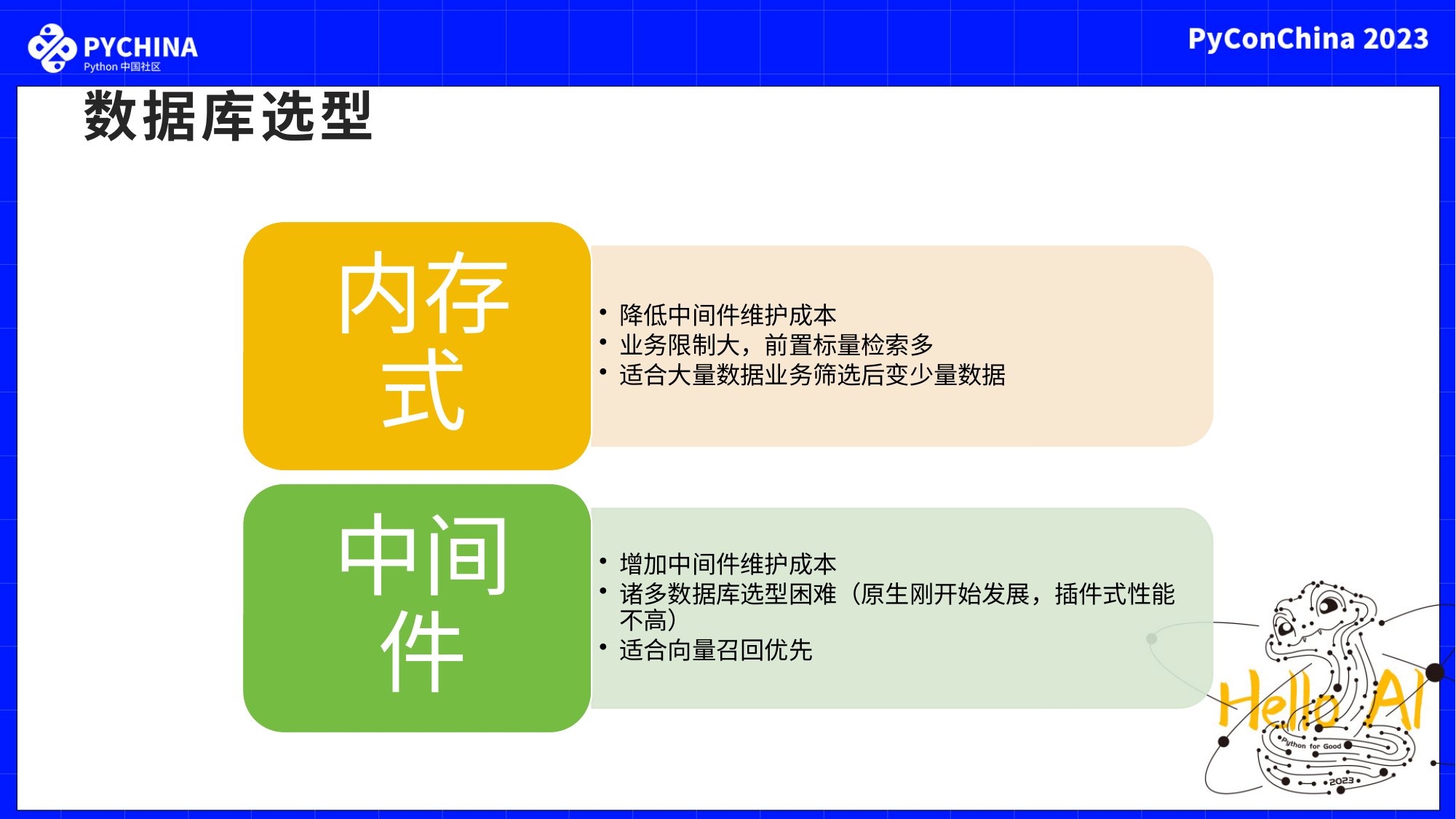

# 数据库选型
降低中间件维护成本
业务限制大，前置标量检索多
适合大量数据业务筛选后变少量数据
内存式
增加中间件维护成本
诸多数据库选型困难（原生刚开始发展，插件式性能不高）
适合向量召回优先
中间件